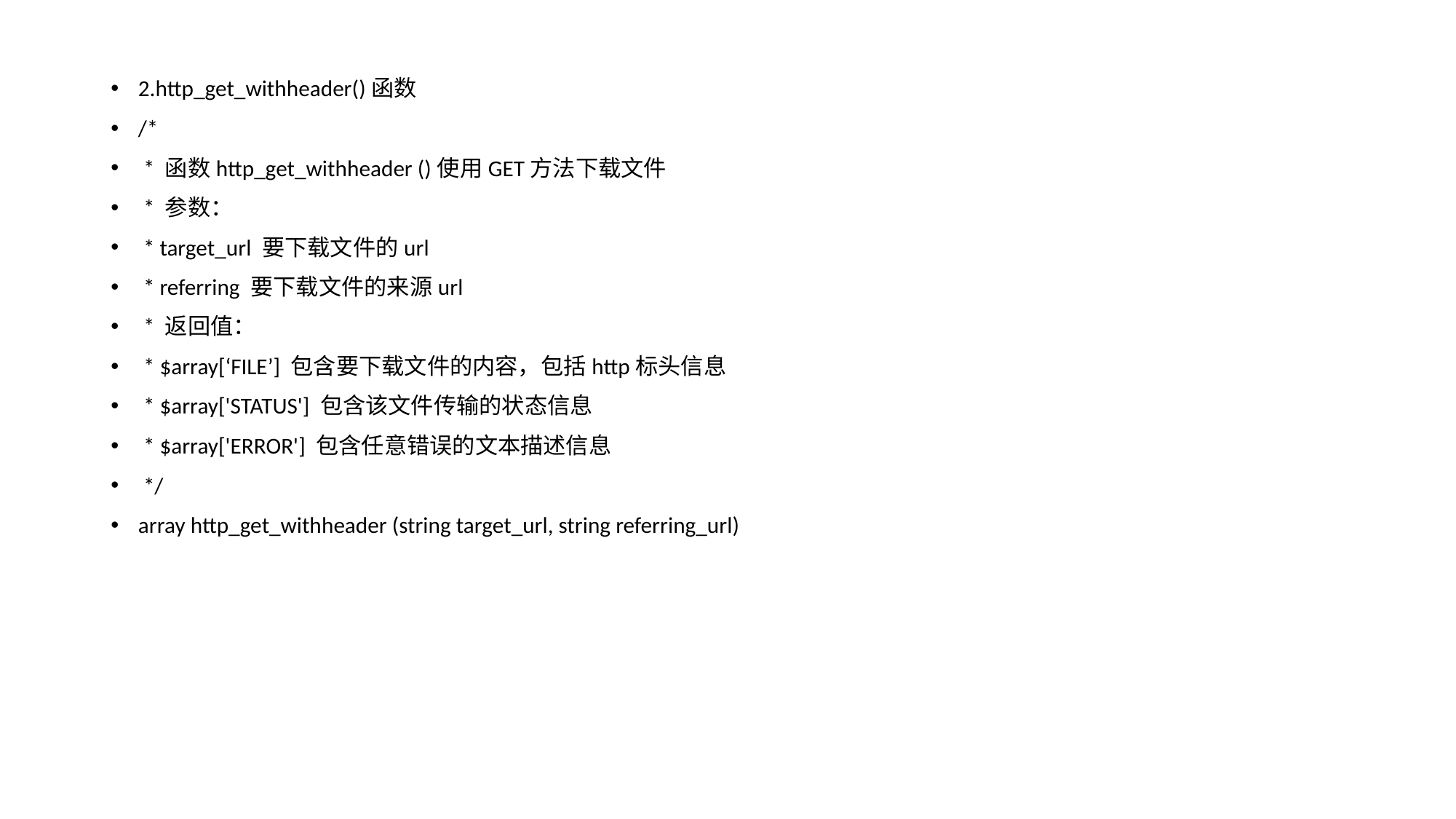

2.http_get_withheader()函数
/*
 * 函数http_get_withheader ()使用GET方法下载文件
 * 参数：
 * target_url 要下载文件的url
 * referring 要下载文件的来源url
 * 返回值：
 * $array[‘FILE’] 包含要下载文件的内容，包括http标头信息
 * $array['STATUS'] 包含该文件传输的状态信息
 * $array['ERROR'] 包含任意错误的文本描述信息
 */
array http_get_withheader (string target_url, string referring_url)